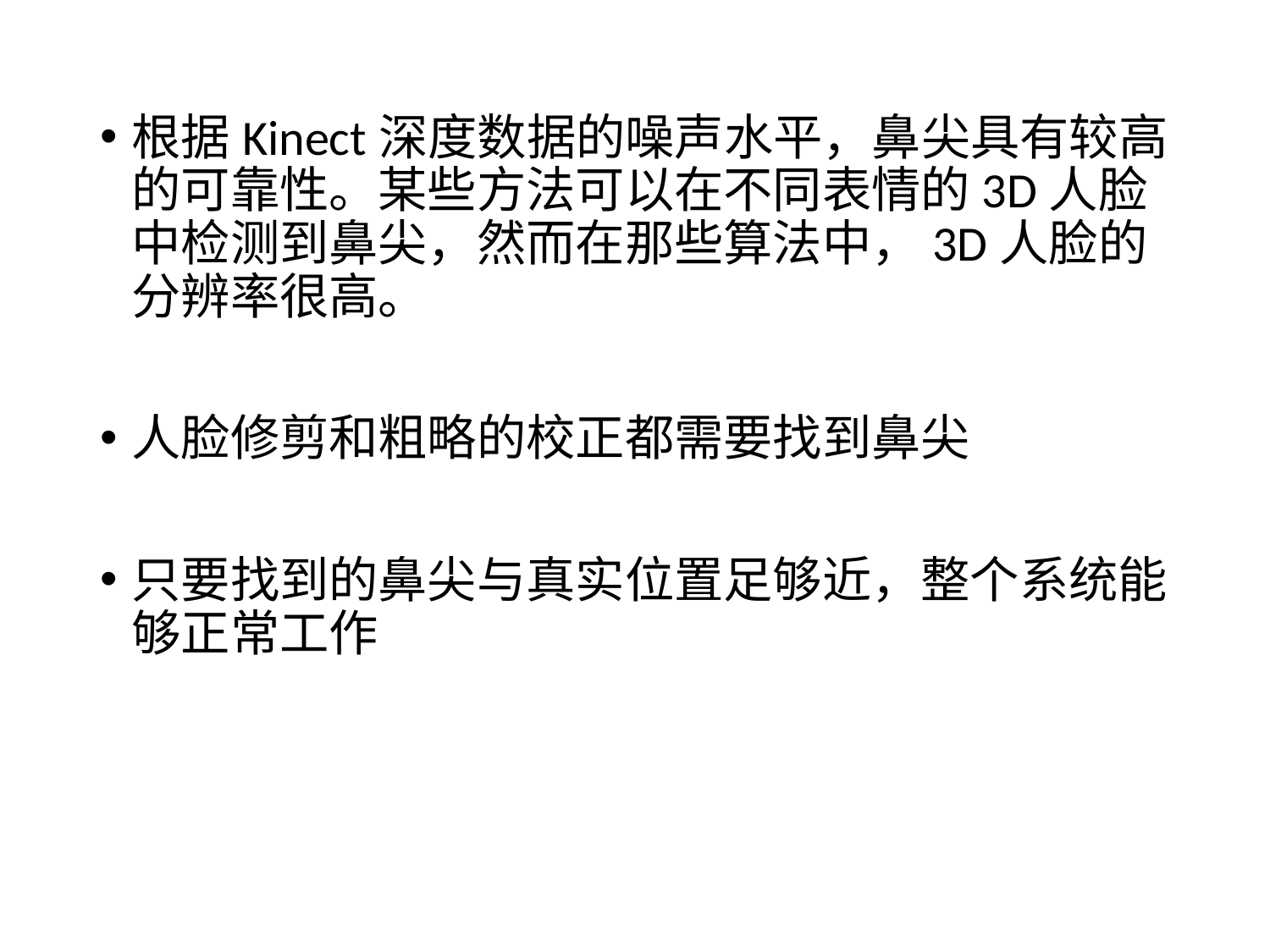

根据Kinect深度数据的噪声水平，鼻尖具有较高的可靠性。某些方法可以在不同表情的3D人脸中检测到鼻尖，然而在那些算法中，3D人脸的分辨率很高。

人脸修剪和粗略的校正都需要找到鼻尖

只要找到的鼻尖与真实位置足够近，整个系统能够正常工作